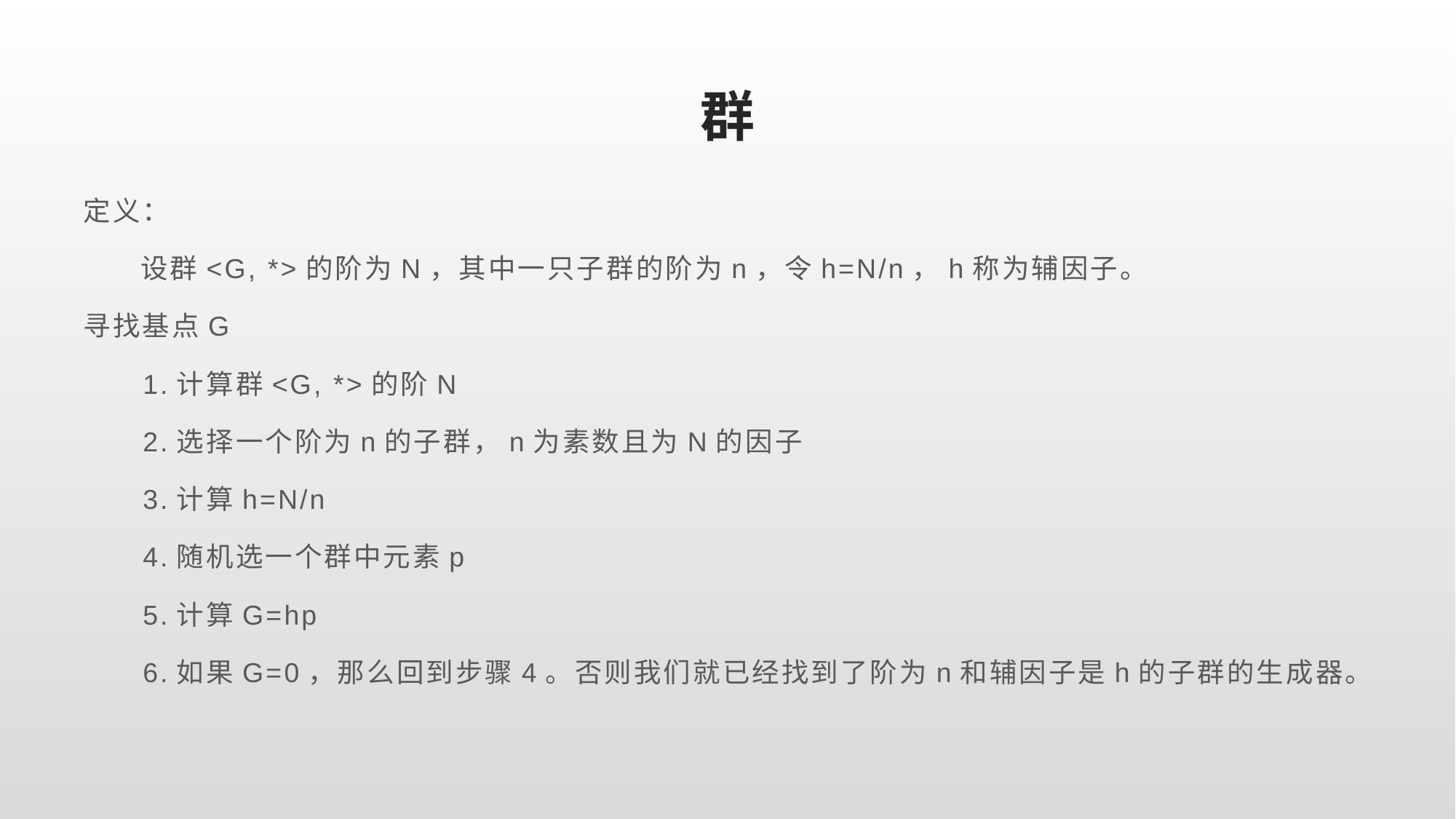

# 群
定义：
      设群<G, *>的阶为N，其中一只子群的阶为n，令h=N/n，h称为辅因子。
寻找基点G
      1.计算群<G, *>的阶N
      2.选择一个阶为n的子群，n为素数且为N的因子
      3.计算h=N/n
      4.随机选一个群中元素p
      5.计算G=hp
      6.如果G=0，那么回到步骤4。否则我们就已经找到了阶为n和辅因子是h的子群的生成器。